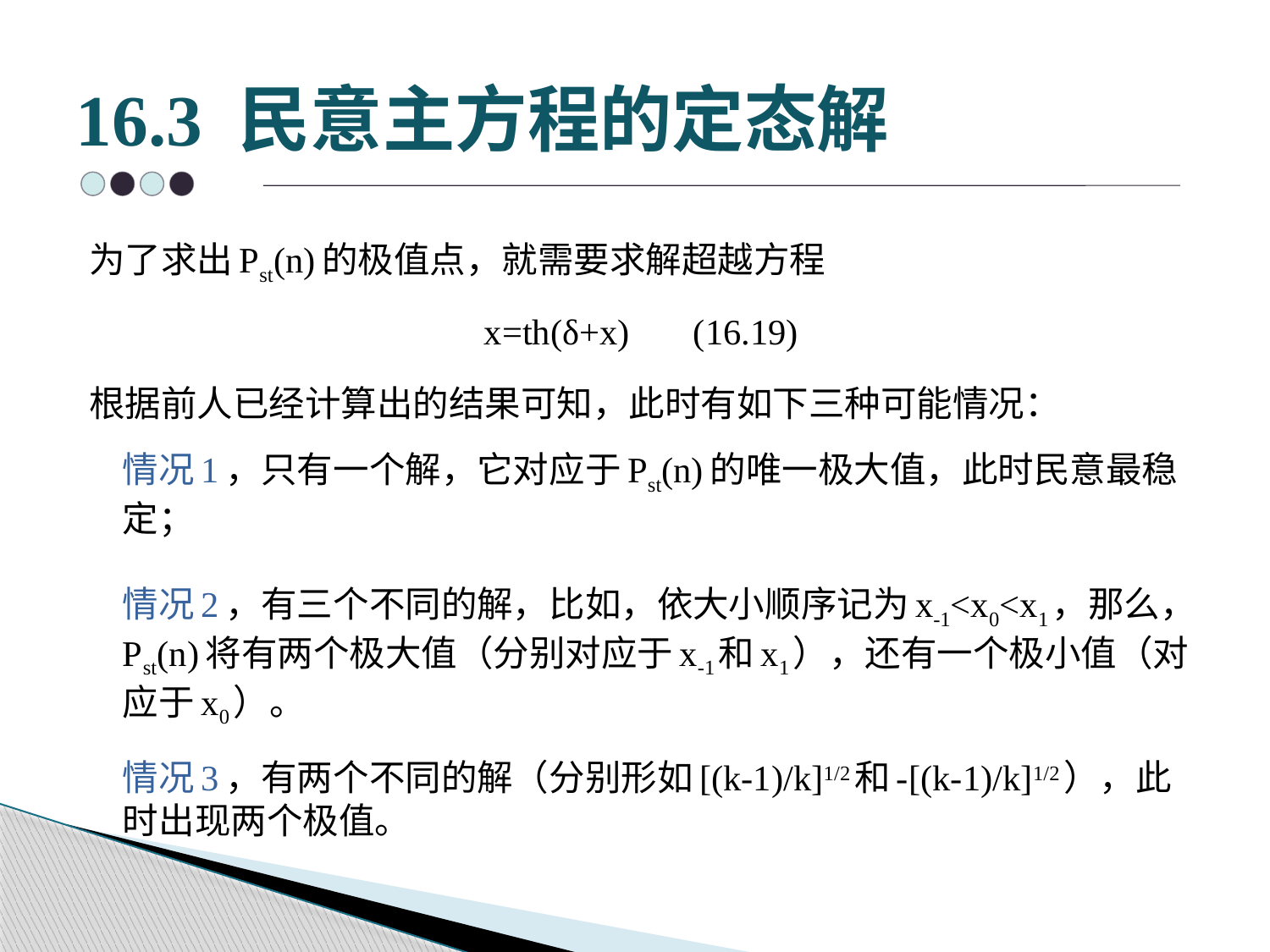

# 16.3 民意主方程的定态解

为了求出Pst(n)的极值点，就需要求解超越方程

x=th(δ+x)       (16.19)

根据前人已经计算出的结果可知，此时有如下三种可能情况：

情况1，只有一个解，它对应于Pst(n)的唯一极大值，此时民意最稳定；

情况2，有三个不同的解，比如，依大小顺序记为x-1<x0<x1，那么，Pst(n)将有两个极大值（分别对应于x-1和x1），还有一个极小值（对应于x0）。

情况3，有两个不同的解（分别形如[(k-1)/k]1/2和-[(k-1)/k]1/2），此时出现两个极值。